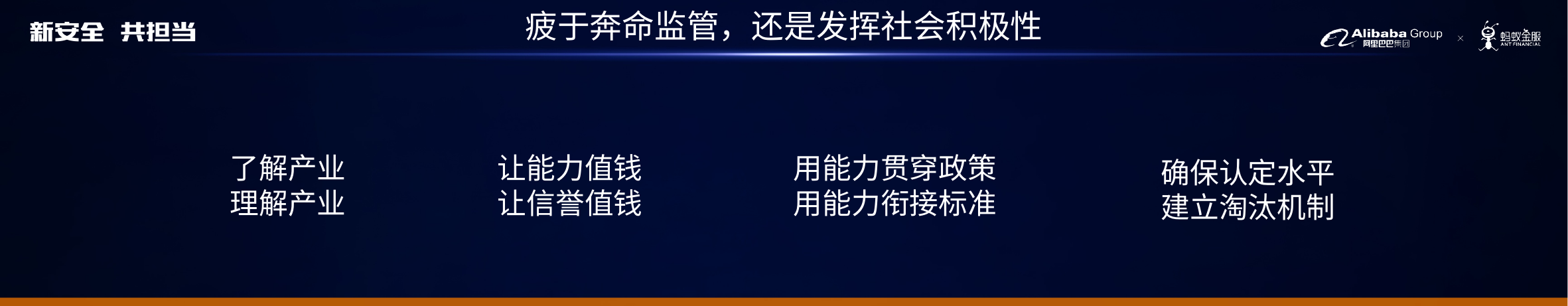

# 疲于奔命监管，还是发挥社会积极性
了解产业
理解产业
让能力值钱
让信誉值钱
用能力贯穿政策用能力衔接标准
确保认定水平
建立淘汰机制